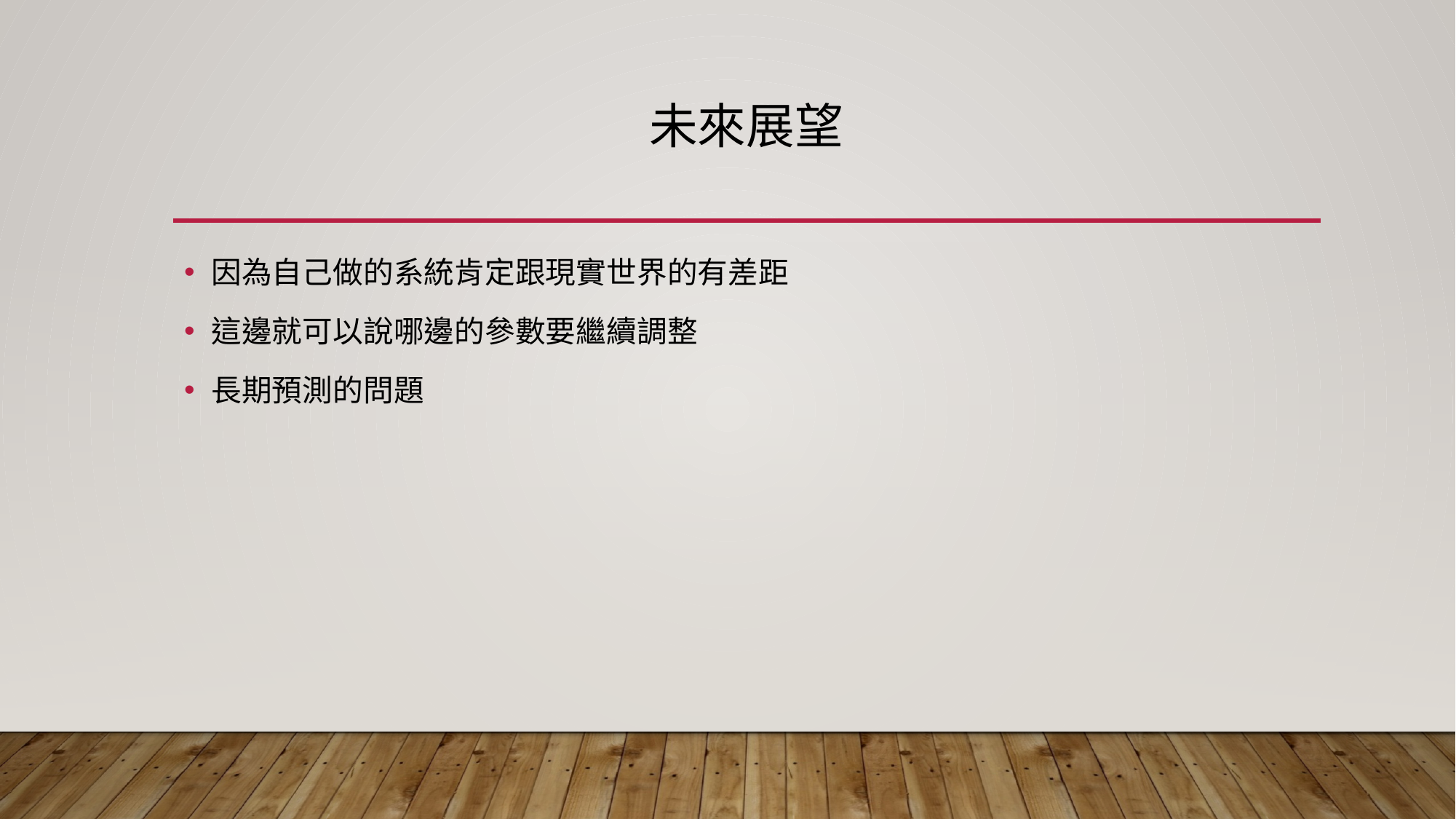

# 未來展望
因為自己做的系統肯定跟現實世界的有差距
這邊就可以說哪邊的參數要繼續調整
長期預測的問題